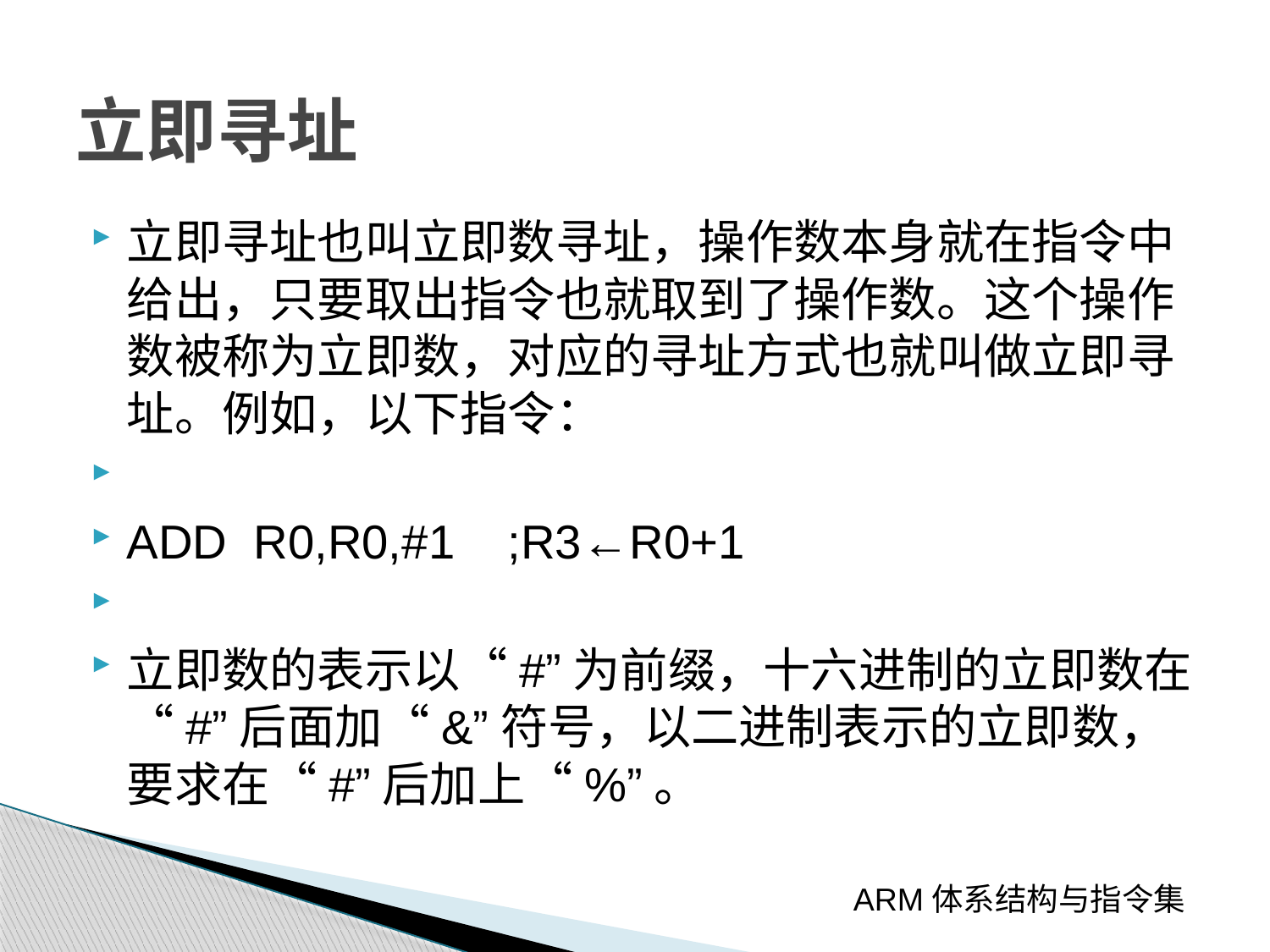

# 立即寻址
立即寻址也叫立即数寻址，操作数本身就在指令中给出，只要取出指令也就取到了操作数。这个操作数被称为立即数，对应的寻址方式也就叫做立即寻址。例如，以下指令：

ADD  R0,R0,#1	;R3←R0+1

立即数的表示以“#”为前缀，十六进制的立即数在“#”后面加“&”符号，以二进制表示的立即数，要求在“#”后加上“%”。

            ARM体系结构与指令集